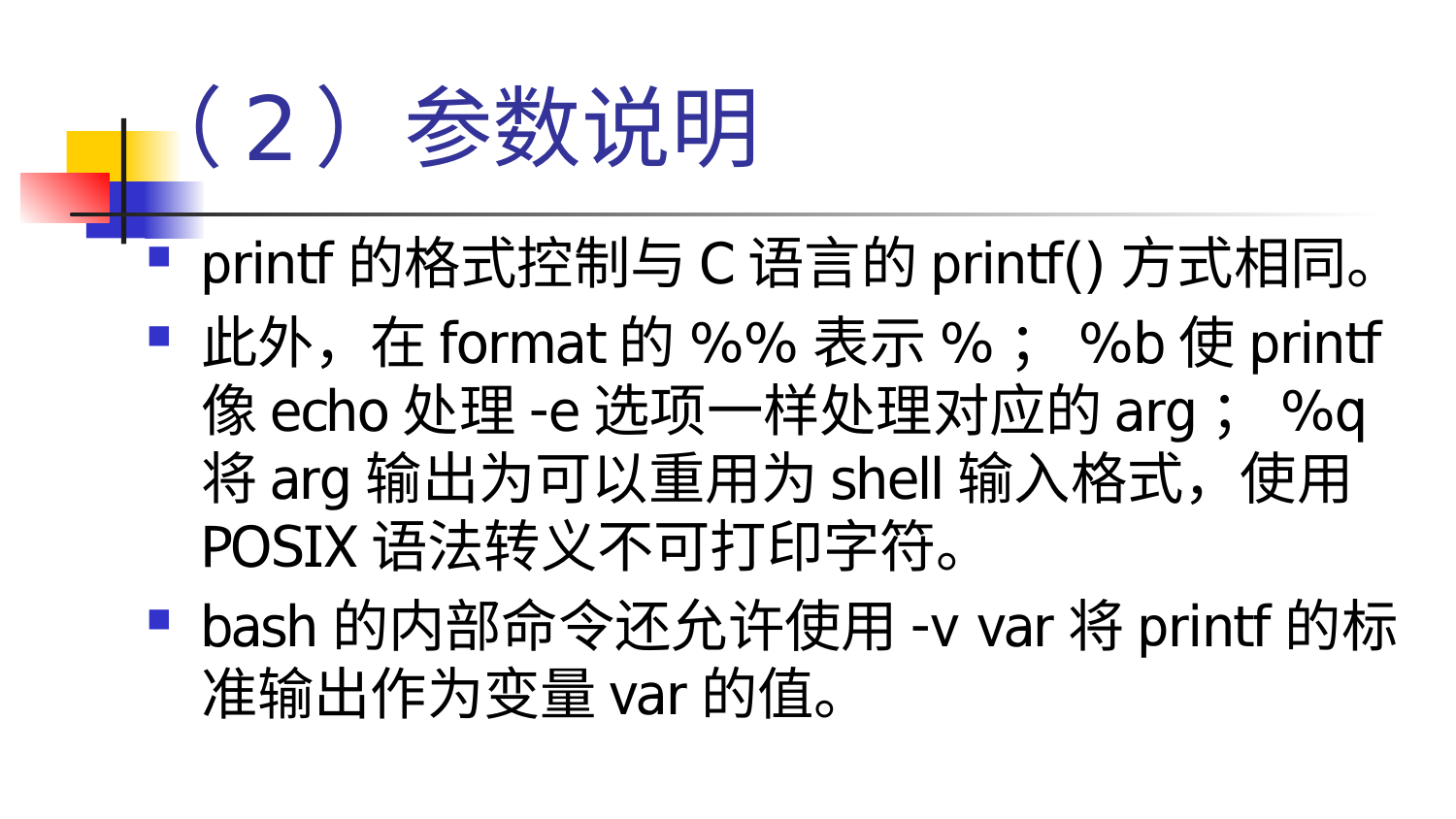

# （2）参数说明
printf的格式控制与C语言的printf()方式相同。
此外，在format的%%表示%；%b使printf像echo处理-e选项一样处理对应的arg；%q将arg输出为可以重用为shell输入格式，使用POSIX语法转义不可打印字符。
bash的内部命令还允许使用-v var将printf的标准输出作为变量var的值。